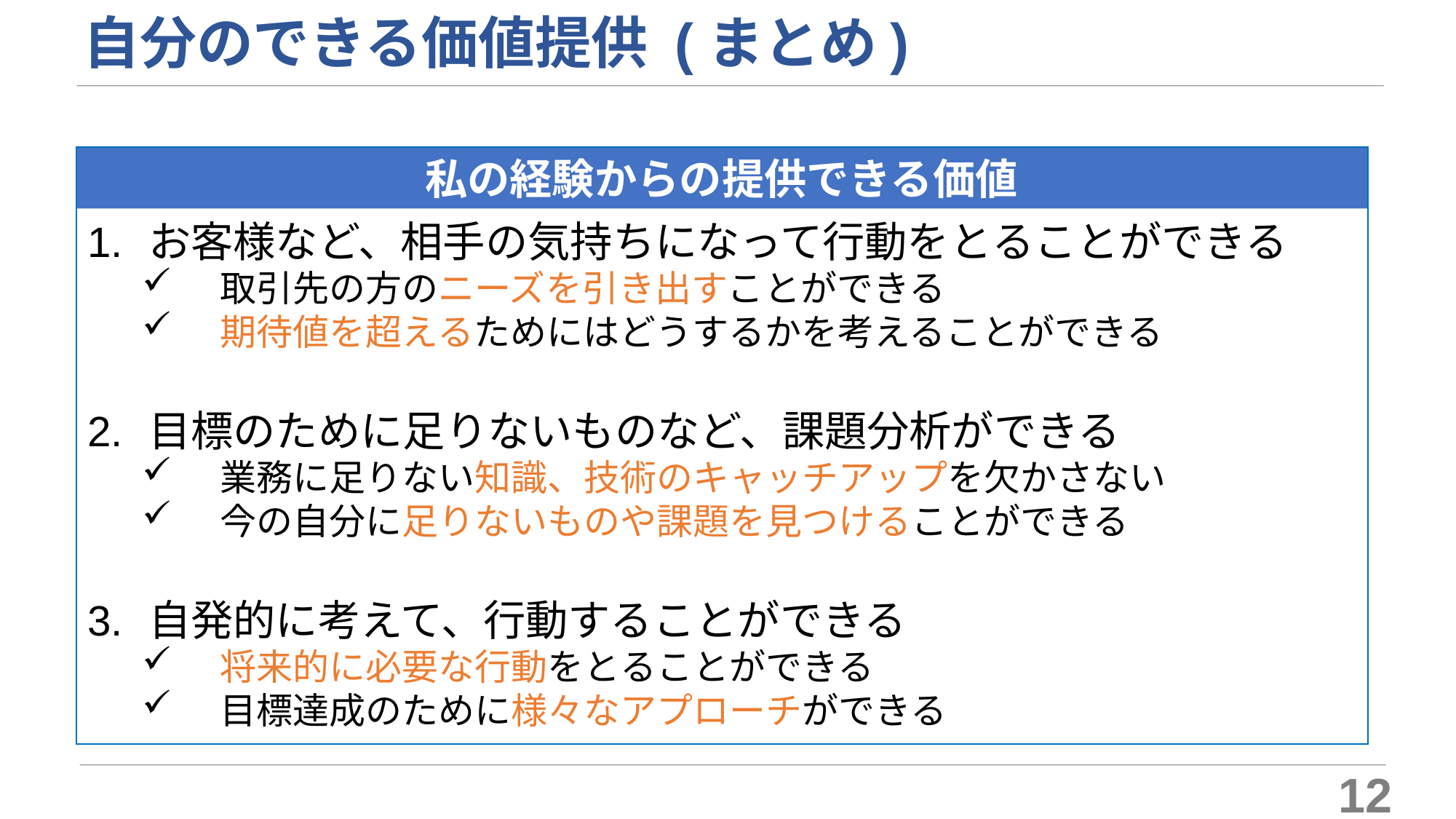

# 自分のできる価値提供 (まとめ)

私の経験からの提供できる価値

お客様など、相手の気持ちになって行動をとることができる
 取引先の方のニーズを引き出すことができる
 期待値を超えるためにはどうするかを考えることができる

目標のために足りないものなど、課題分析ができる
 業務に足りない知識、技術のキャッチアップを欠かさない
 今の自分に足りないものや課題を見つけることができる

自発的に考えて、行動することができる
 将来的に必要な行動をとることができる
 目標達成のために様々なアプローチができる